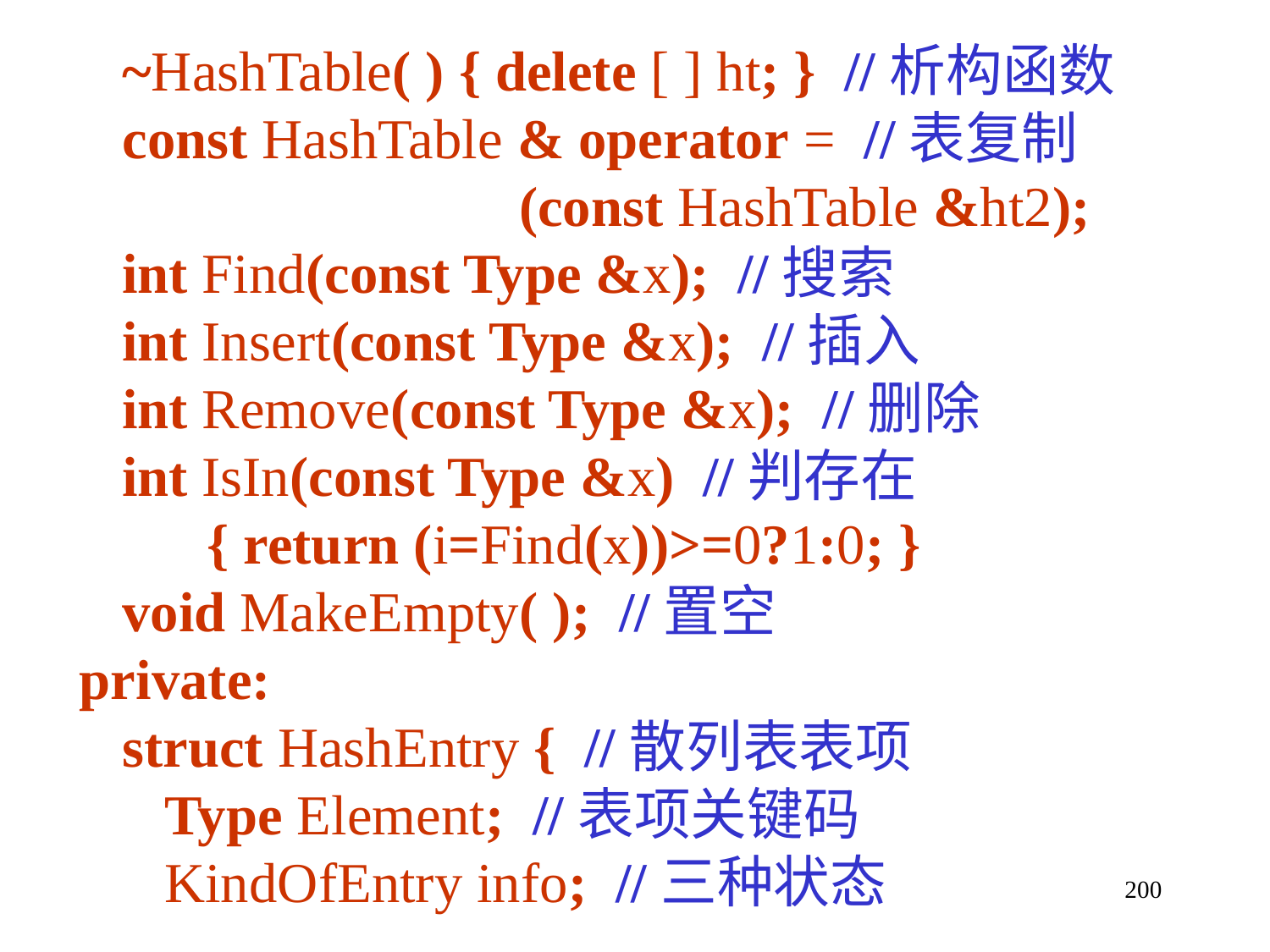

~HashTable( ) { delete [ ] ht; }  //析构函数
    const HashTable & operator =  //表复制
                                (const HashTable &ht2);
    int Find(const Type &x);  //搜索
    int Insert(const Type &x);  //插入
    int Remove(const Type &x);  //删除
    int IsIn(const Type &x)  //判存在
          { return (i=Find(x))>=0?1:0; }
    void MakeEmpty( );  //置空
 private:
    struct HashEntry {  //散列表表项
       Type Element;  //表项关键码
       KindOfEntry info;  //三种状态
200